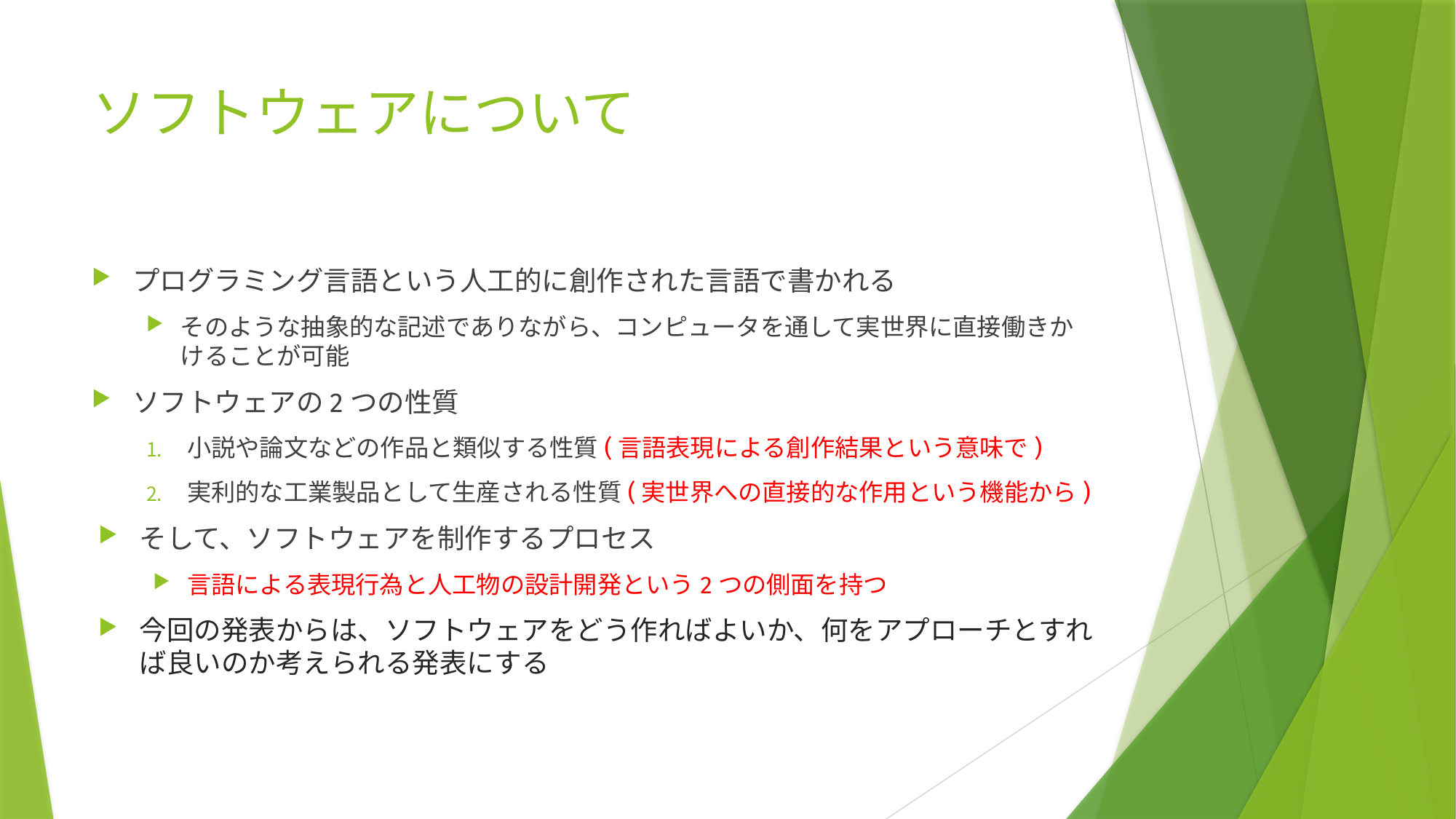

# ソフトウェアについて
プログラミング言語という人工的に創作された言語で書かれる
そのような抽象的な記述でありながら、コンピュータを通して実世界に直接働きかけることが可能
ソフトウェアの2つの性質
小説や論文などの作品と類似する性質(言語表現による創作結果という意味で)
実利的な工業製品として生産される性質(実世界への直接的な作用という機能から)
そして、ソフトウェアを制作するプロセス
言語による表現行為と人工物の設計開発という2つの側面を持つ
今回の発表からは、ソフトウェアをどう作ればよいか、何をアプローチとすれば良いのか考えられる発表にする